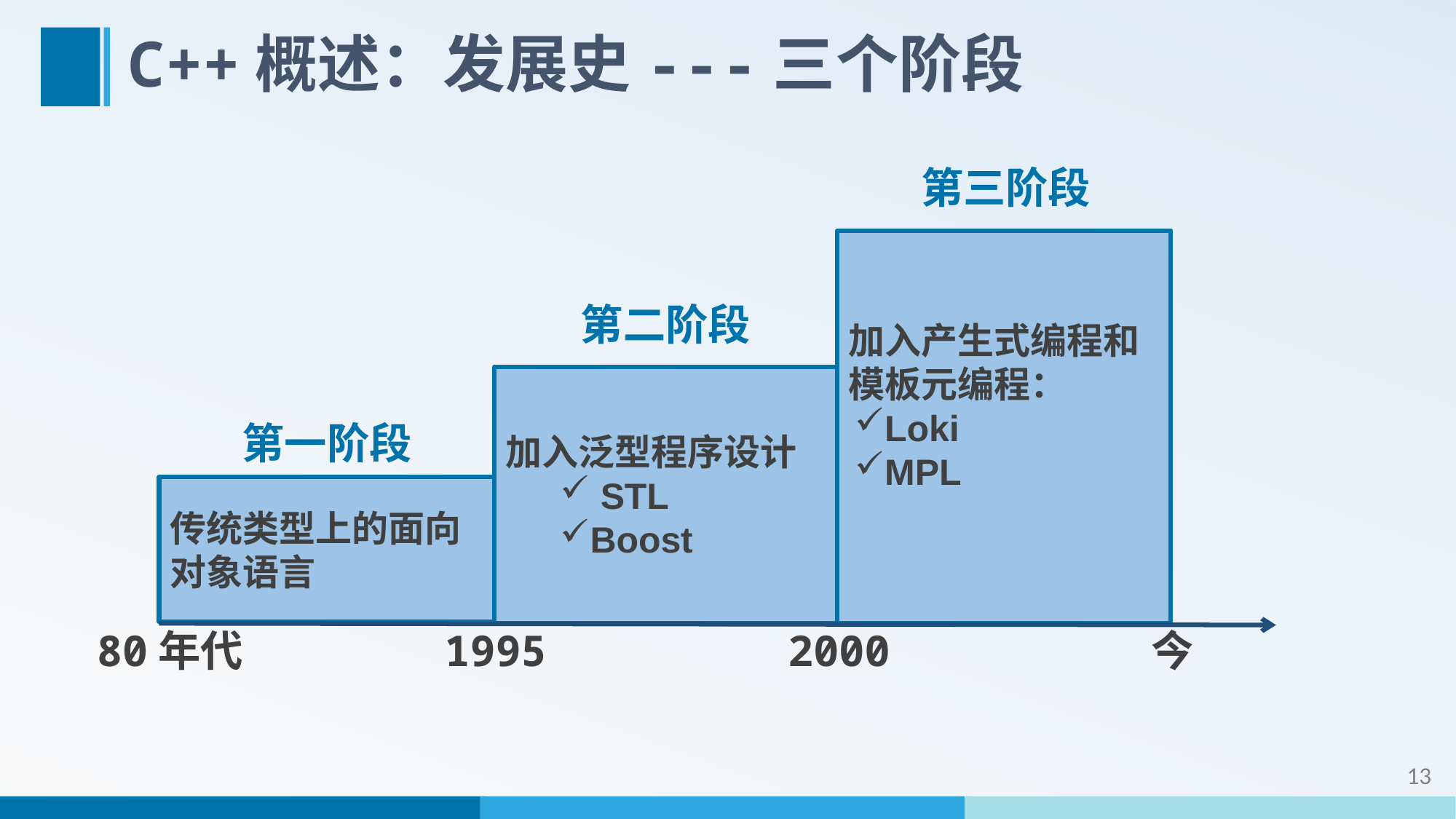

# C++概述：发展史---三个阶段
第三阶段
加入产生式编程和模板元编程：
Loki
MPL

第二阶段
加入泛型程序设计
 STL
Boost
第一阶段
传统类型上的面向对象语言
80年代
1995
2000
今